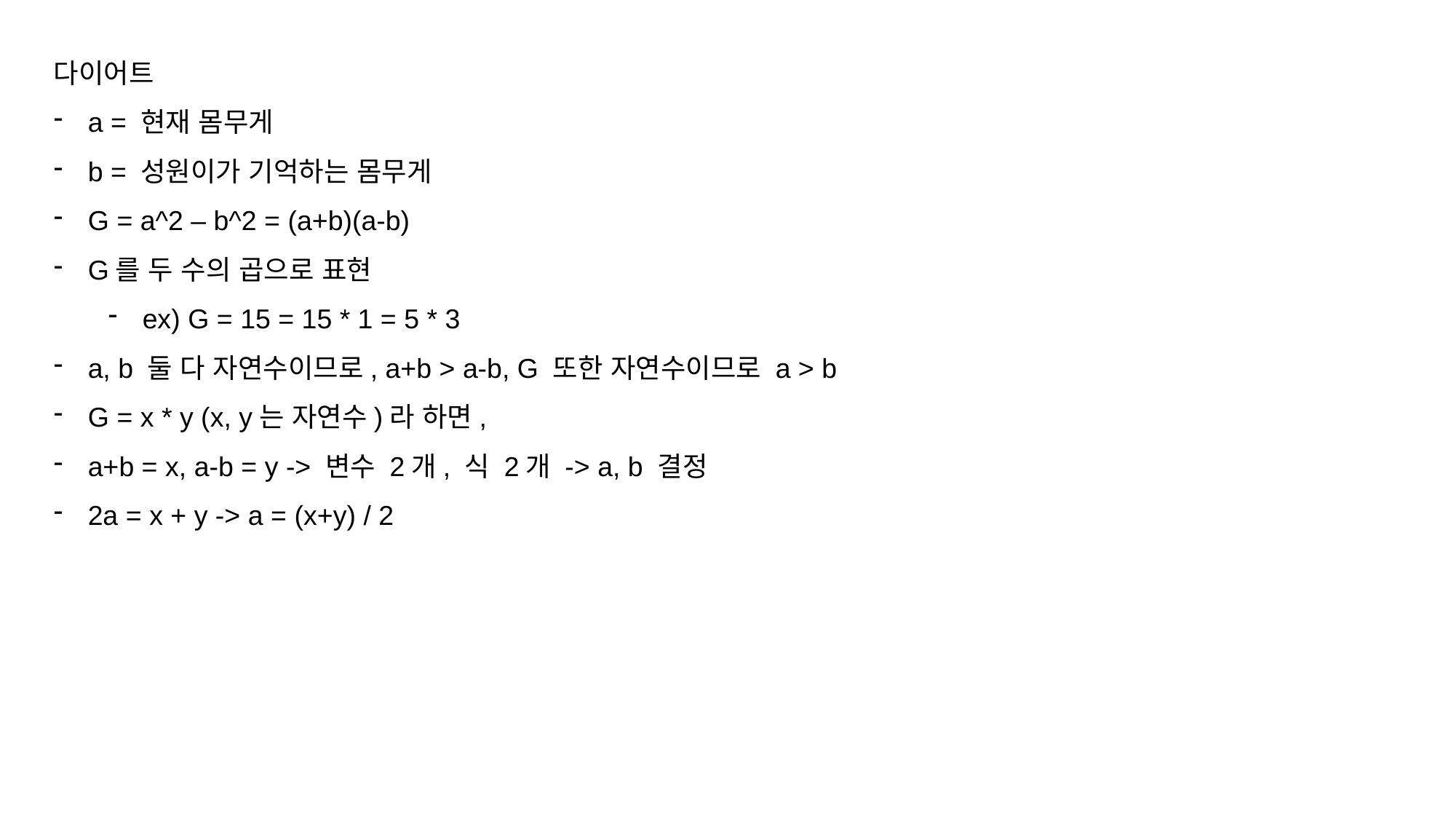

다이어트
a = 현재 몸무게
b = 성원이가 기억하는 몸무게
G = a^2 – b^2 = (a+b)(a-b)
G를 두 수의 곱으로 표현
ex) G = 15 = 15 * 1 = 5 * 3
a, b 둘 다 자연수이므로, a+b > a-b, G 또한 자연수이므로 a > b
G = x * y (x, y는 자연수)라 하면,
a+b = x, a-b = y -> 변수 2개, 식 2개 -> a, b 결정
2a = x + y -> a = (x+y) / 2